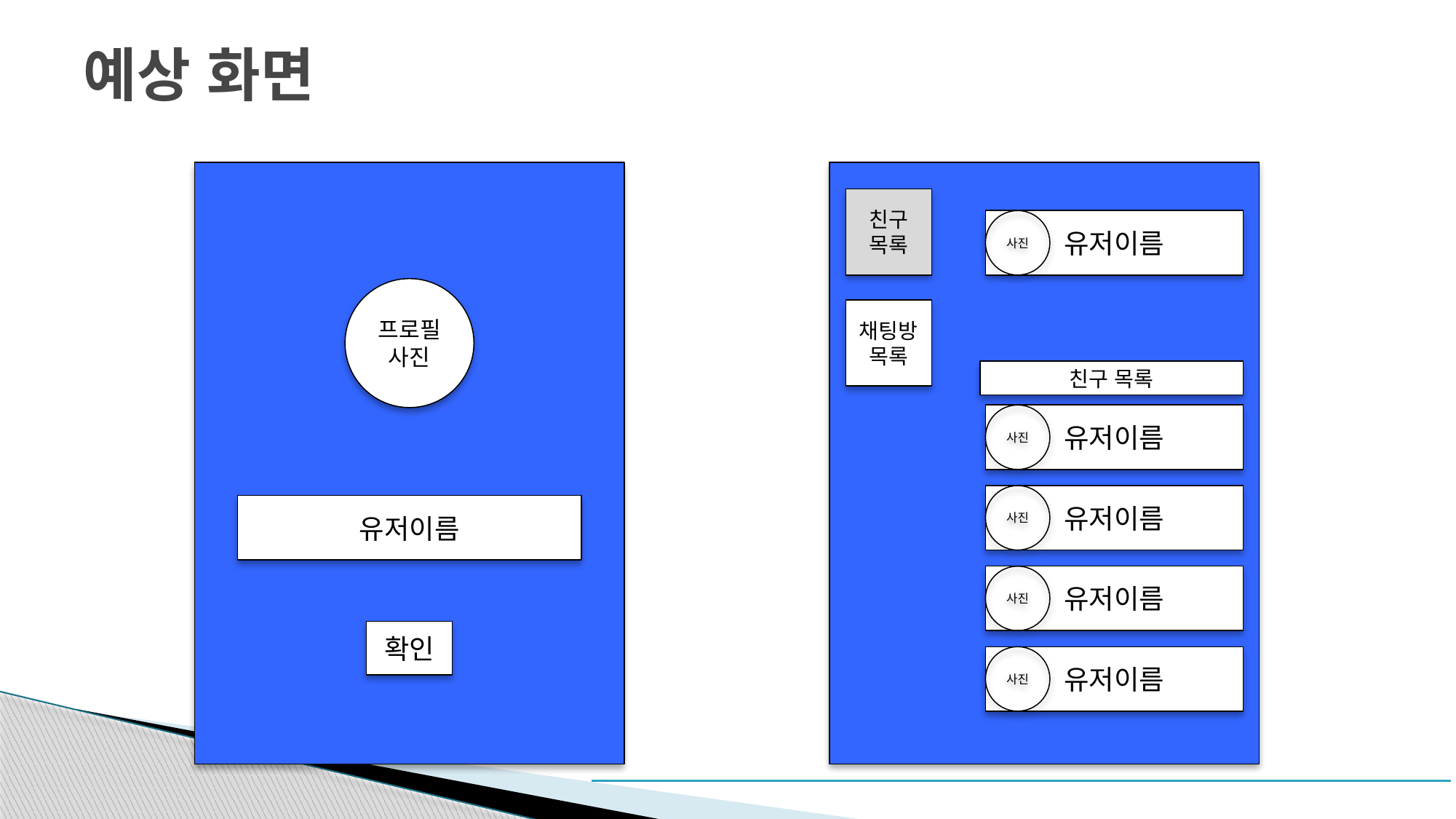

# 예상 화면

친구
목록
유저이름
사진
프로필
사진
채팅방목록
친구 목록
유저이름
사진
유저이름
사진
유저이름
유저이름
사진
확인
유저이름
사진